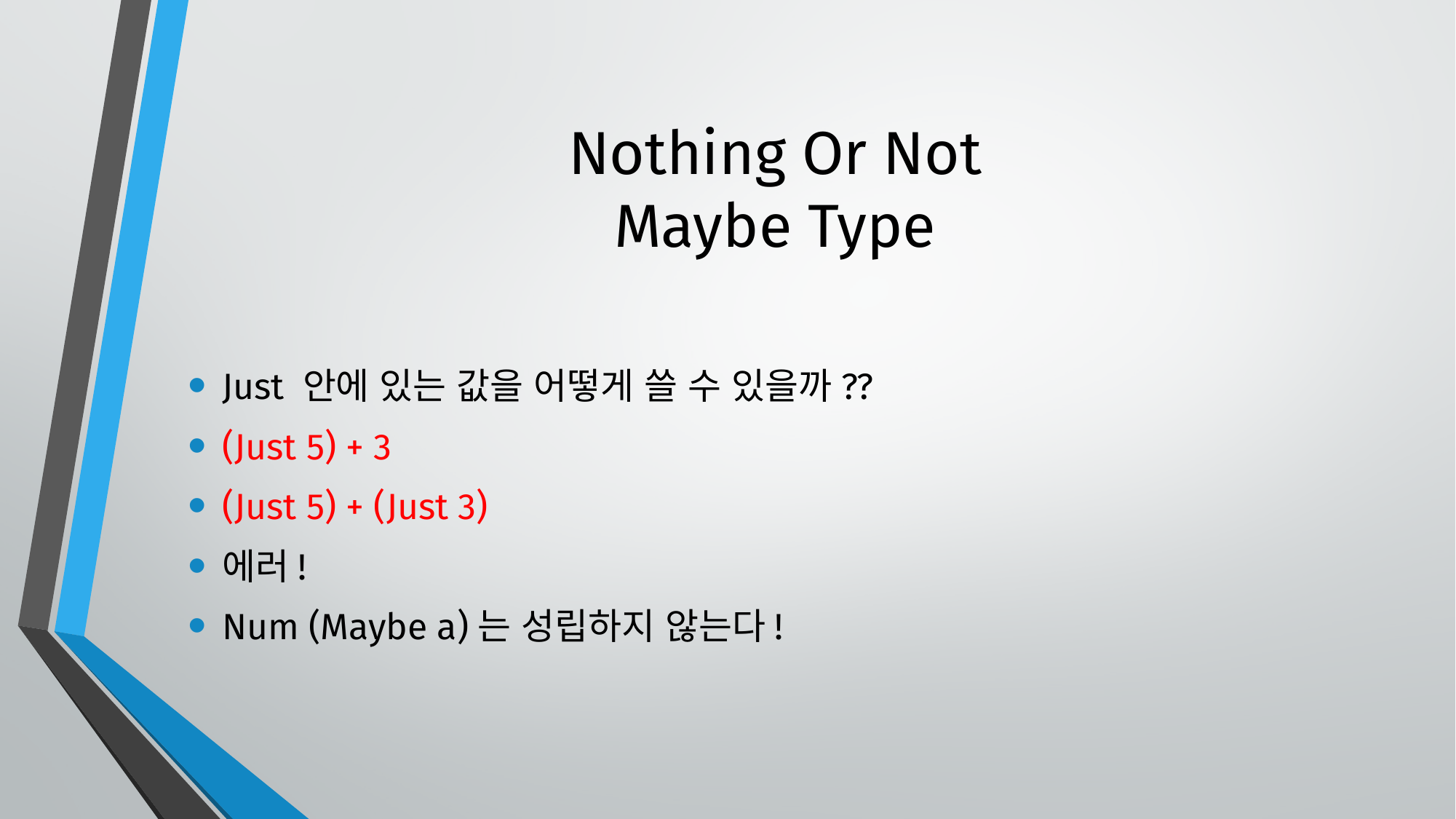

# Nothing Or Not Maybe Type
Just 안에 있는 값을 어떻게 쓸 수 있을까??
(Just 5) + 3
(Just 5) + (Just 3)
에러!
Num (Maybe a)는 성립하지 않는다!